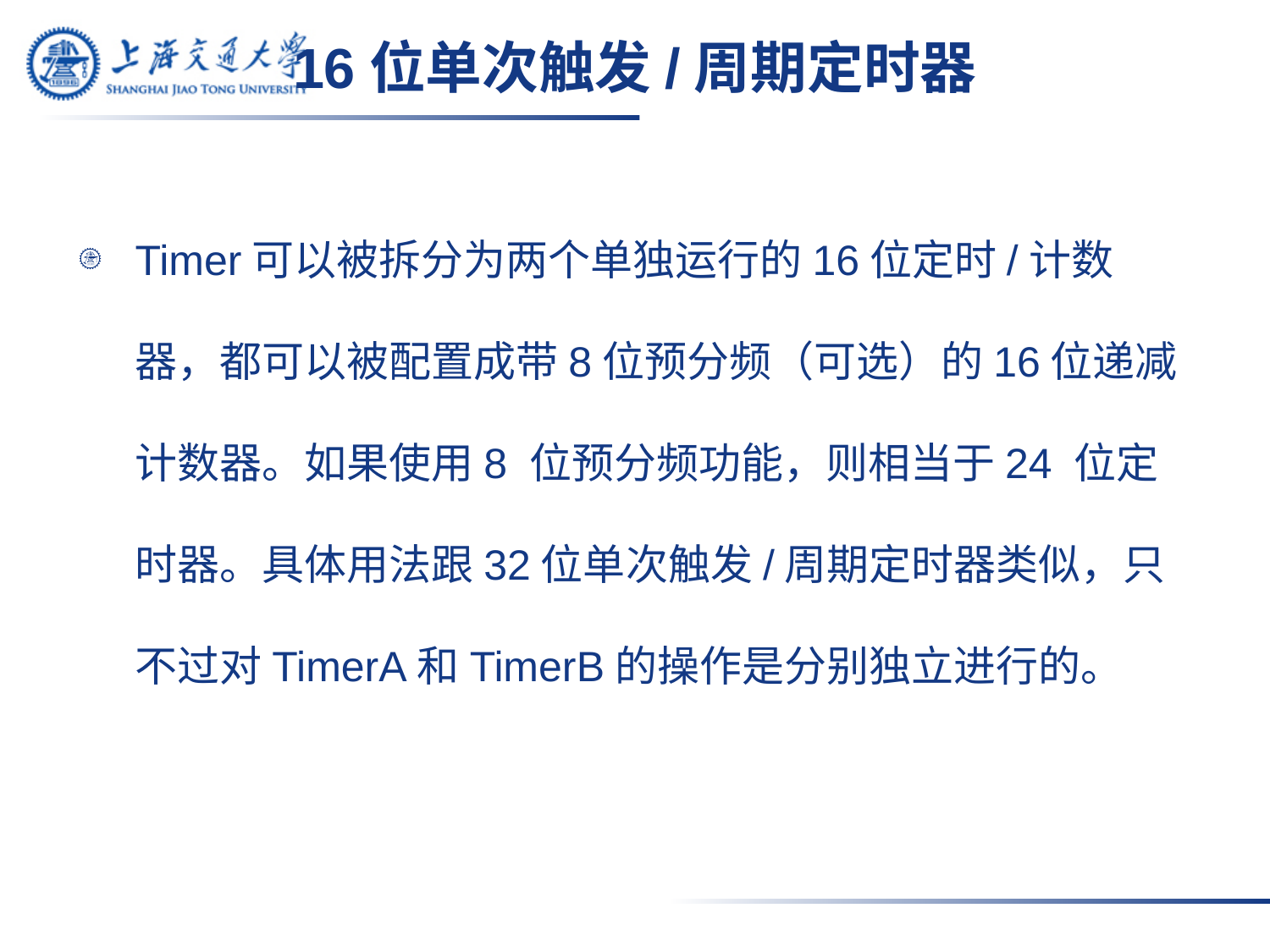

# 16位单次触发/周期定时器
Timer可以被拆分为两个单独运行的16位定时/计数器，都可以被配置成带8位预分频（可选）的16位递减计数器。如果使用8 位预分频功能，则相当于24 位定时器。具体用法跟32位单次触发/周期定时器类似，只不过对TimerA和TimerB的操作是分别独立进行的。